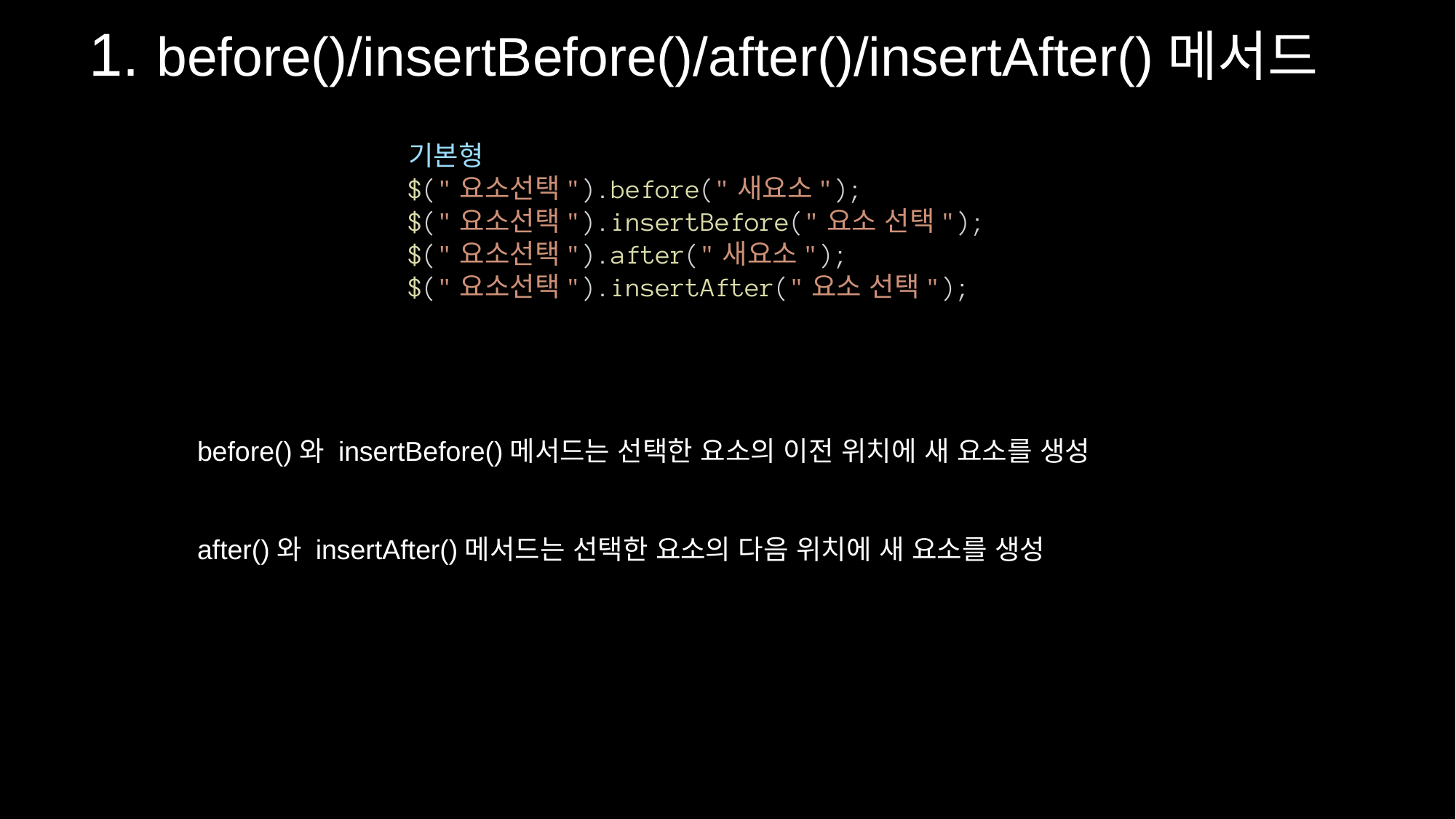

1. before()/insertBefore()/after()/insertAfter()메서드
기본형
$("요소선택").before("새요소");
$("요소선택").insertBefore("요소 선택");
$("요소선택").after("새요소");
$("요소선택").insertAfter("요소 선택");
before()와 insertBefore()메서드는 선택한 요소의 이전 위치에 새 요소를 생성

after()와 insertAfter()메서드는 선택한 요소의 다음 위치에 새 요소를 생성